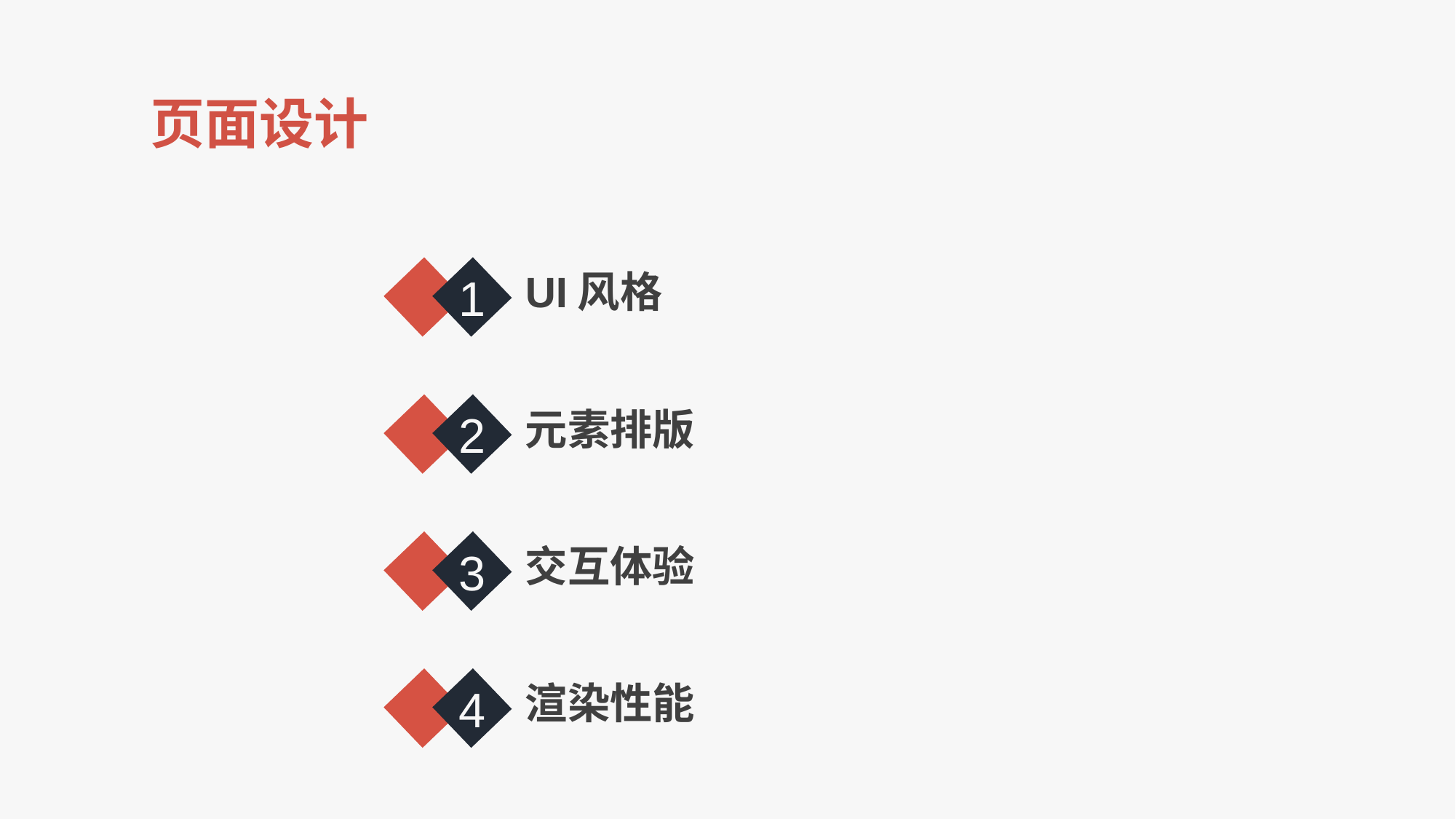

页面设计
1
UI风格

2
元素排版

3
交互体验

4
渲染性能